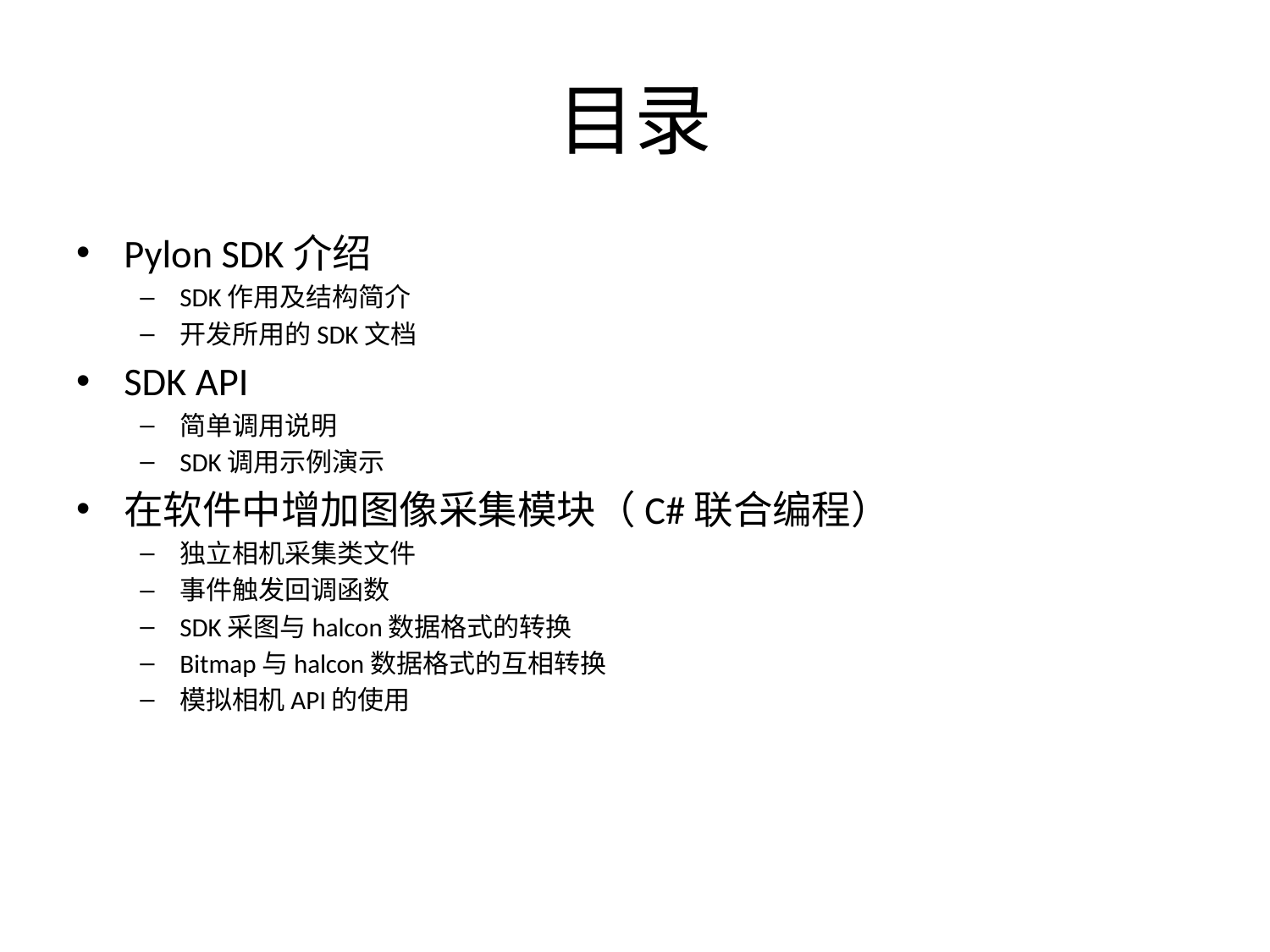

# 目录
Pylon SDK介绍
SDK作用及结构简介
开发所用的SDK文档
SDK API
简单调用说明
SDK调用示例演示
在软件中增加图像采集模块（C#联合编程）
独立相机采集类文件
事件触发回调函数
SDK采图与halcon数据格式的转换
Bitmap与halcon数据格式的互相转换
模拟相机API的使用